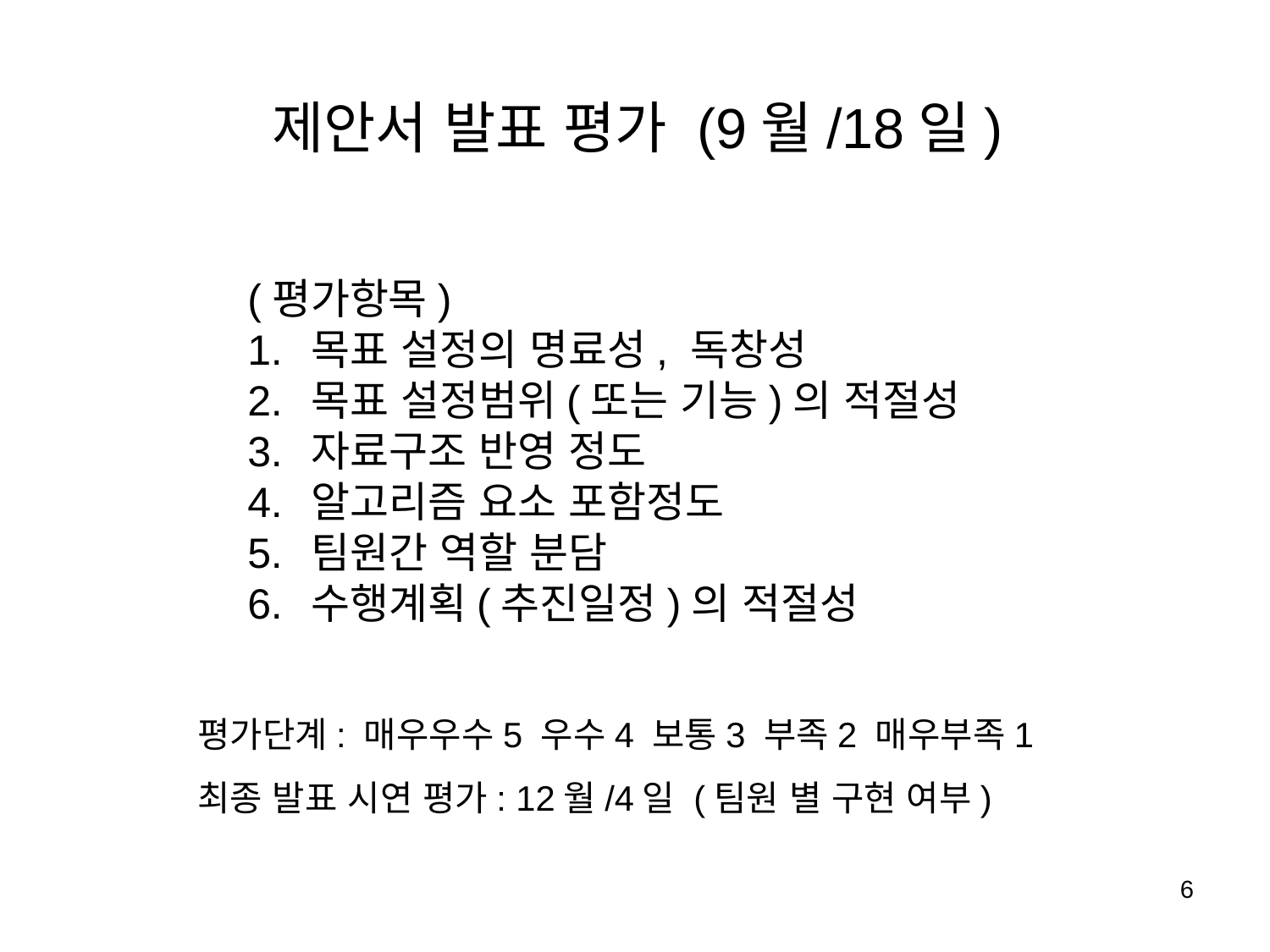

제안서 발표 평가 (9월/18일)
(평가항목)
목표 설정의 명료성, 독창성
목표 설정범위(또는 기능)의 적절성
자료구조 반영 정도
알고리즘 요소 포함정도
팀원간 역할 분담
수행계획(추진일정)의 적절성
평가단계: 매우우수5 우수4 보통3 부족2 매우부족1
최종 발표 시연 평가: 12월/4일 (팀원 별 구현 여부)
6